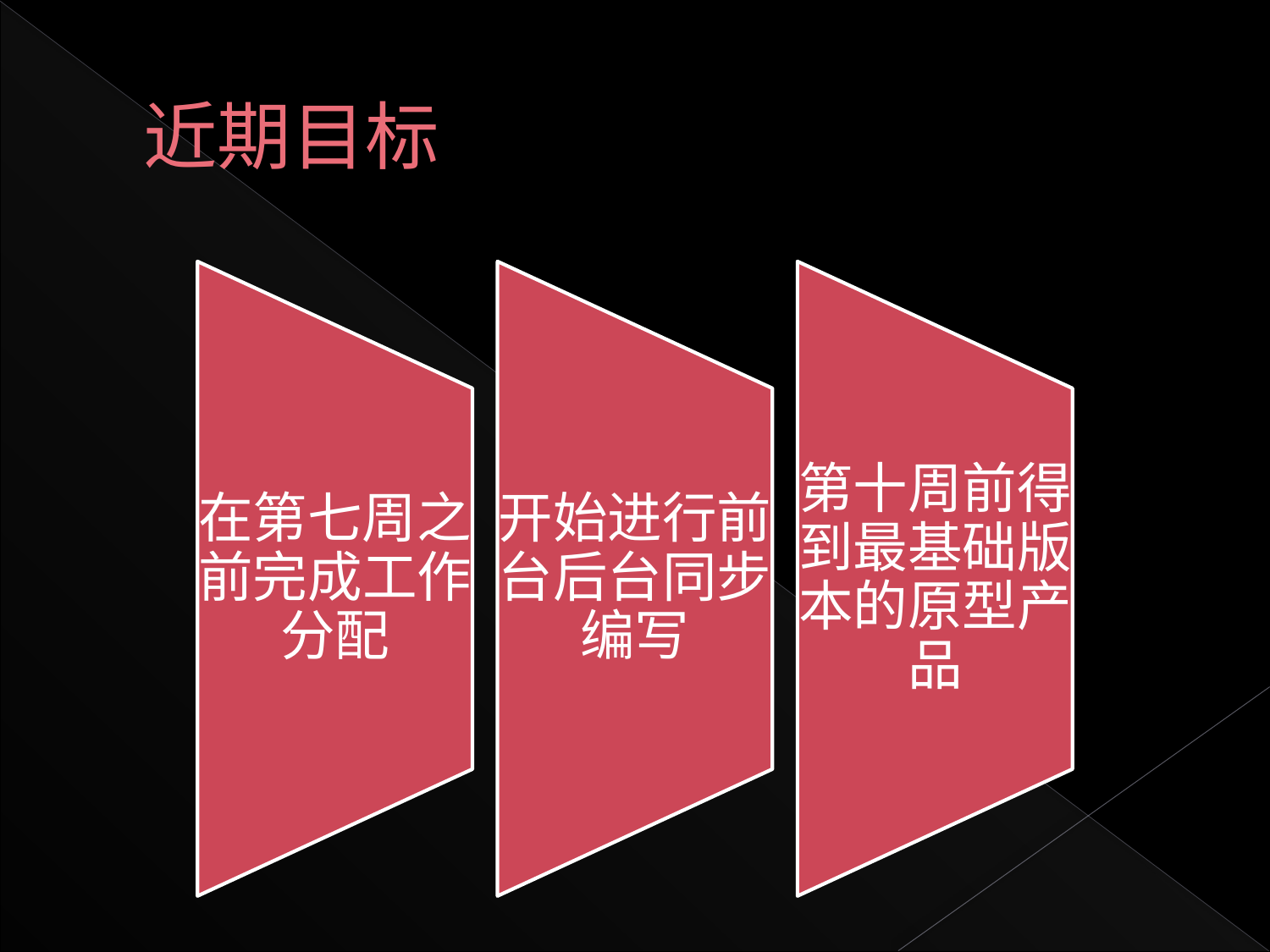

# 近期目标
在第七周之前完成工作分配
开始进行前台后台同步编写
第十周前得到最基础版本的原型产品